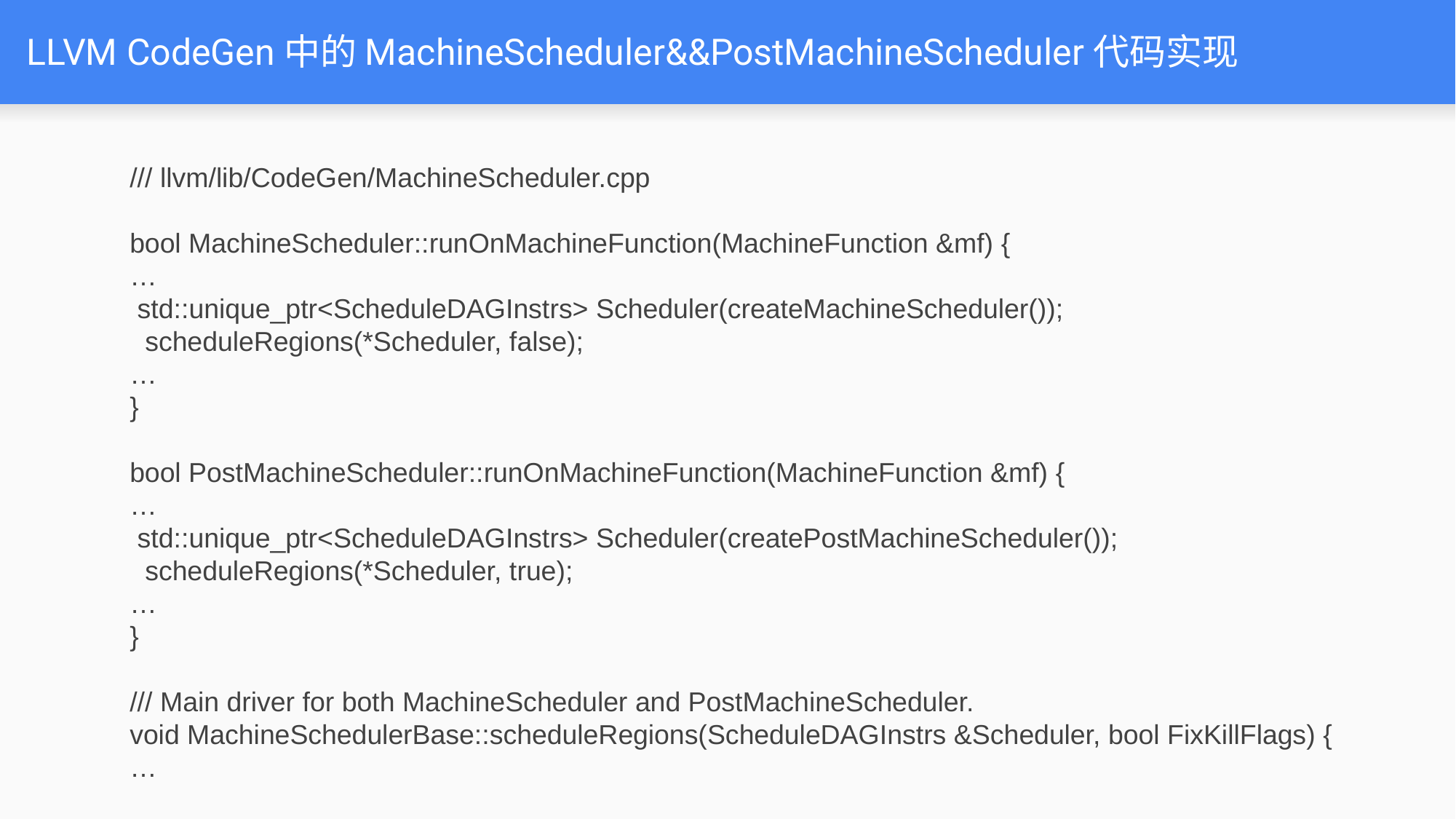

# LLVM CodeGen中的MachineScheduler&&PostMachineScheduler代码实现
/// llvm/lib/CodeGen/MachineScheduler.cpp

bool MachineScheduler::runOnMachineFunction(MachineFunction &mf) {
…
 std::unique_ptr<ScheduleDAGInstrs> Scheduler(createMachineScheduler());
  scheduleRegions(*Scheduler, false);
…
}

bool PostMachineScheduler::runOnMachineFunction(MachineFunction &mf) {
…
 std::unique_ptr<ScheduleDAGInstrs> Scheduler(createPostMachineScheduler());
  scheduleRegions(*Scheduler, true);
…
}

/// Main driver for both MachineScheduler and PostMachineScheduler.
void MachineSchedulerBase::scheduleRegions(ScheduleDAGInstrs &Scheduler, bool FixKillFlags) {
…